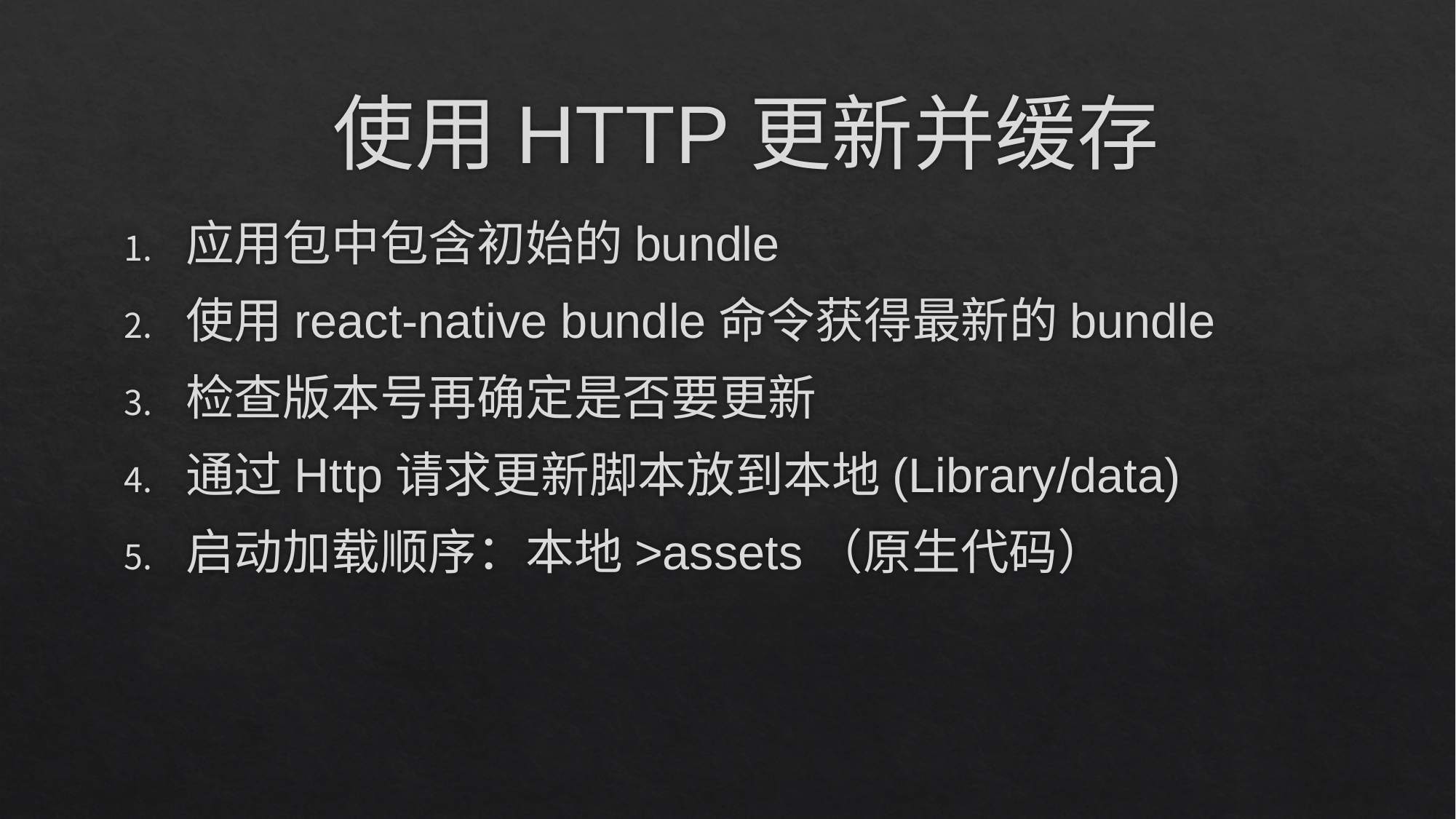

# 使用HTTP更新并缓存
应用包中包含初始的bundle
使用react-native bundle命令获得最新的bundle
检查版本号再确定是否要更新
通过Http请求更新脚本放到本地(Library/data)
启动加载顺序：本地>assets（原生代码）